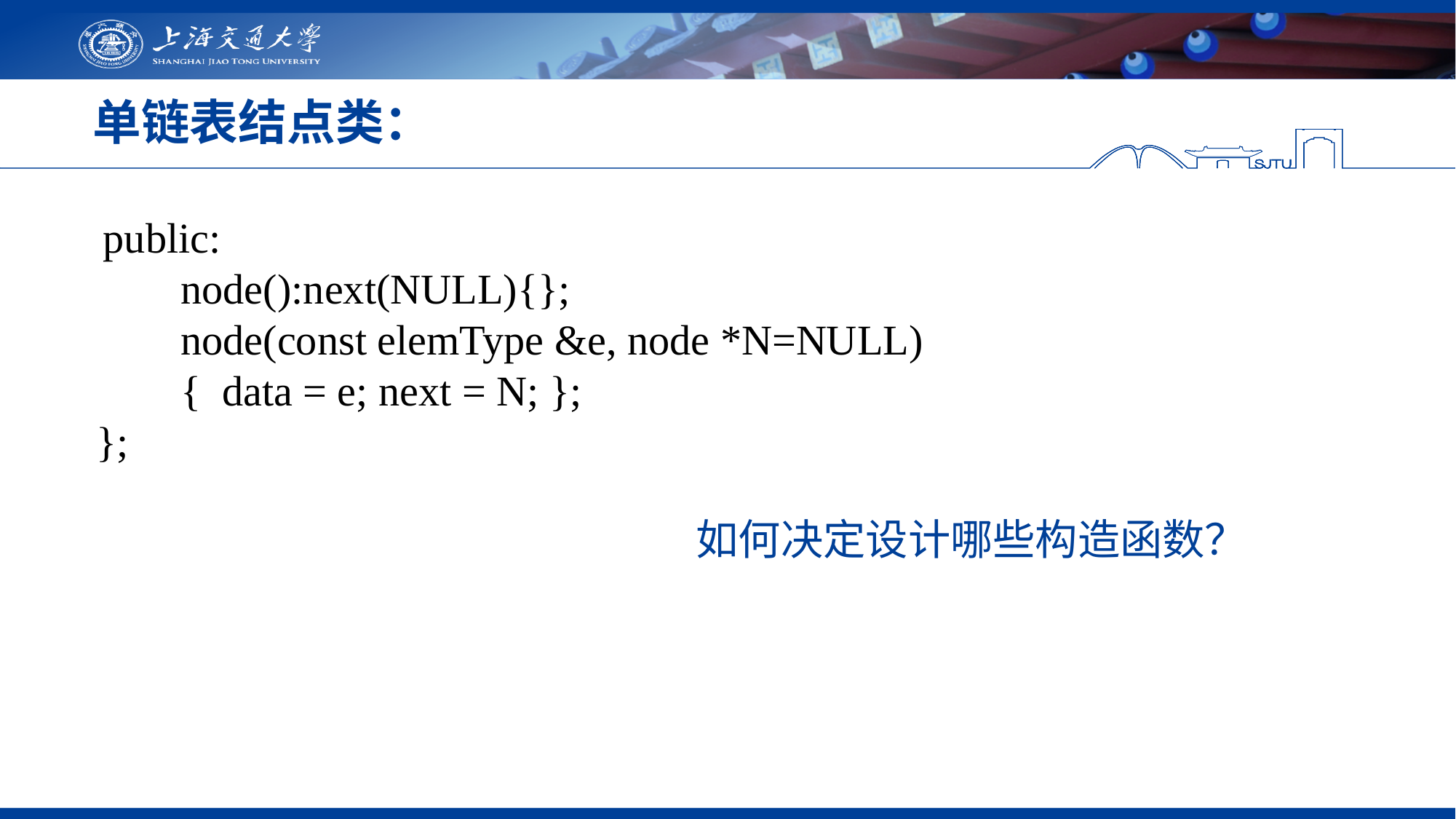

# 单链表结点类：
 public:
        node():next(NULL){};
        node(const elemType &e, node *N=NULL)
        {  data = e; next = N; };
};
如何决定设计哪些构造函数？